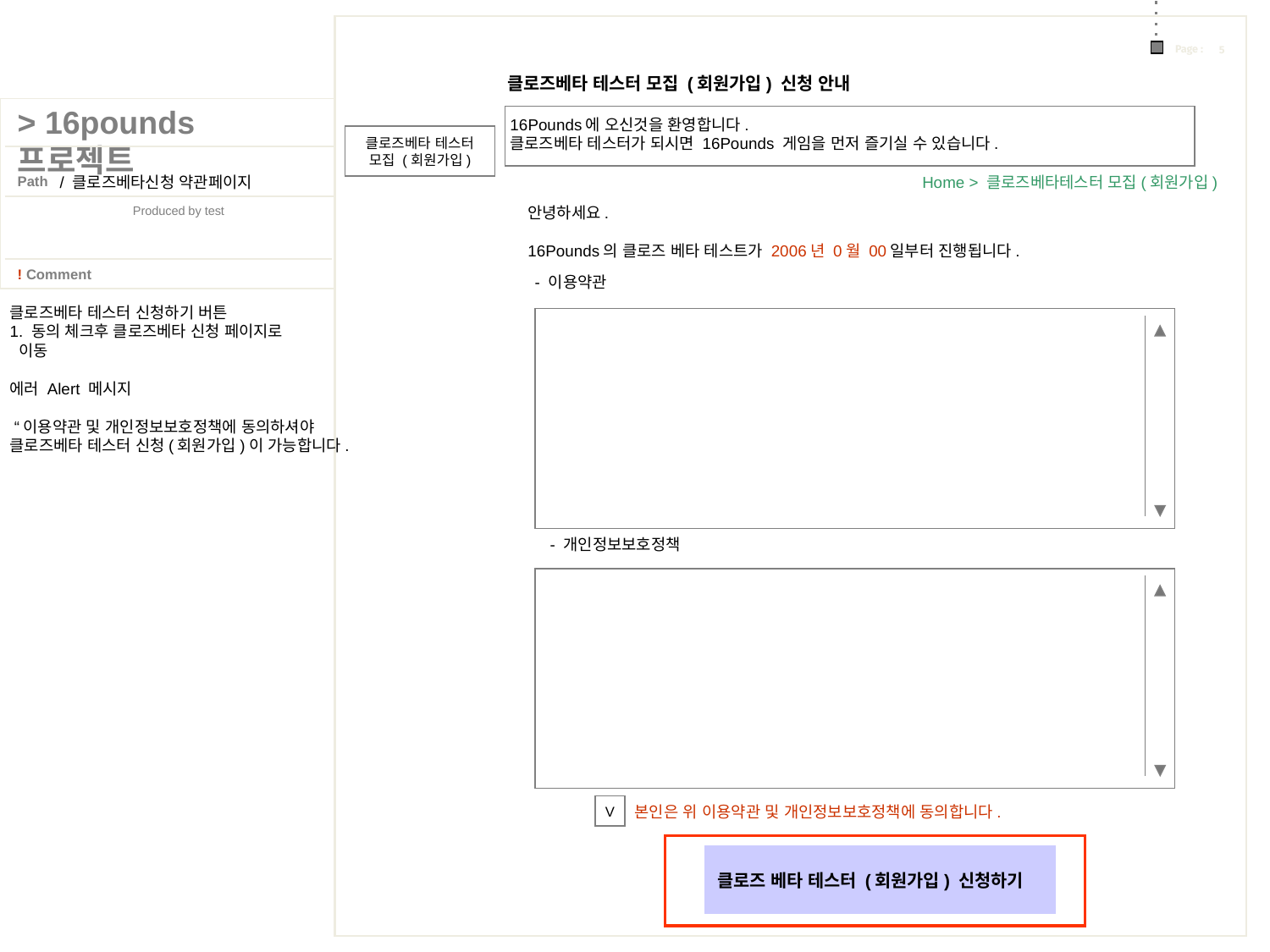

클로즈베타 테스터 모집 (회원가입) 신청 안내

16Pounds에 오신것을 환영합니다.
클로즈베타 테스터가 되시면 16Pounds 게임을 먼저 즐기실 수 있습니다.
클로즈베타 테스터
모집 (회원가입)
/ 클로즈베타신청 약관페이지
Home > 클로즈베타테스터 모집(회원가입)
안녕하세요.

16Pounds의 클로즈 베타 테스트가 2006년 0월 00일부터 진행됩니다.
- 이용약관
클로즈베타 테스터 신청하기 버튼
1. 동의 체크후 클로즈베타 신청 페이지로
  이동
에러 Alert 메시지
 “이용약관 및 개인정보보호정책에 동의하셔야
클로즈베타 테스터 신청(회원가입)이 가능합니다.

- 개인정보보호정책

V
본인은 위 이용약관 및 개인정보보호정책에 동의합니다.

클로즈 베타 테스터 (회원가입) 신청하기